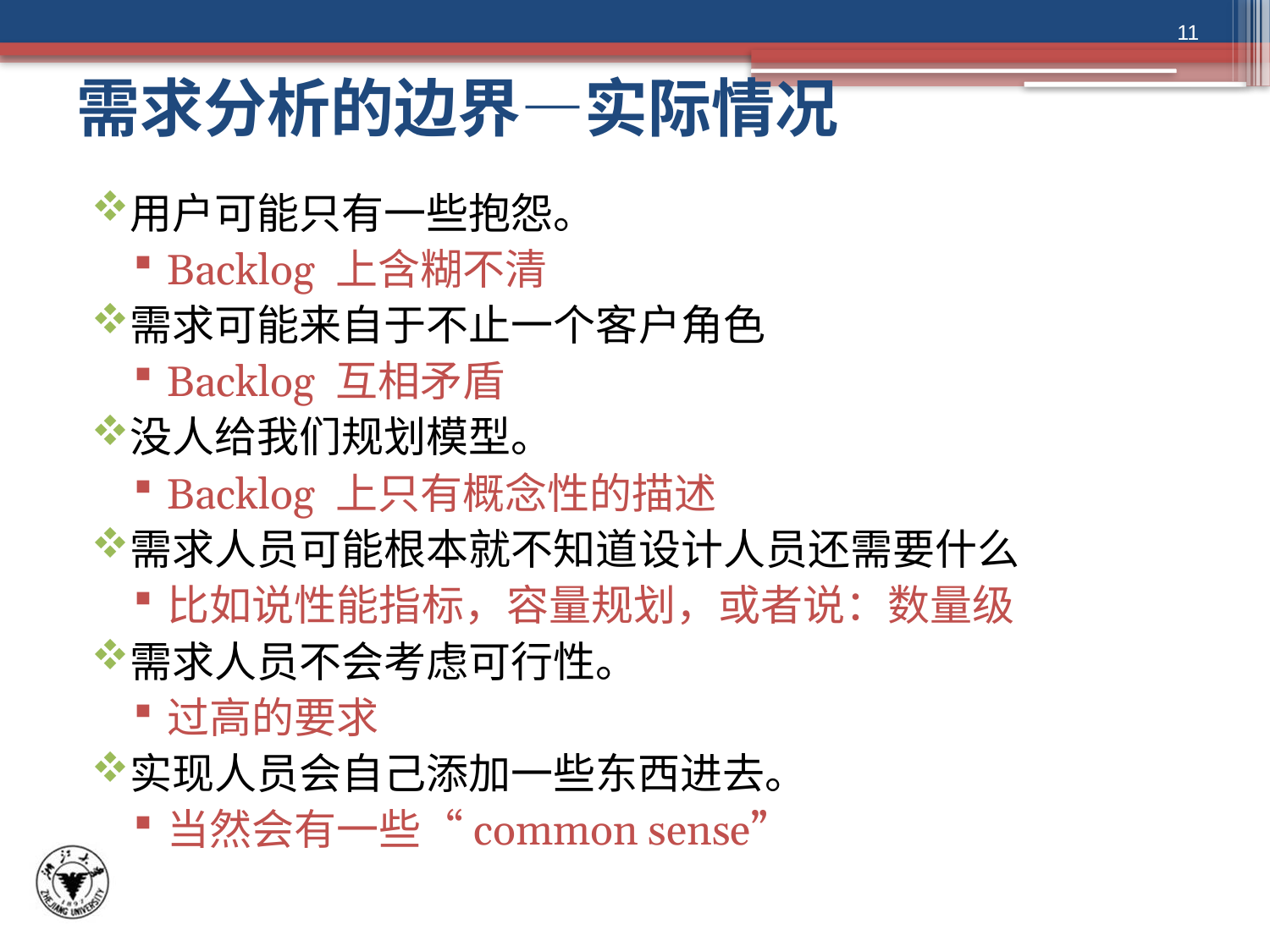

11
# 需求分析的边界—实际情况
用户可能只有一些抱怨。
Backlog 上含糊不清
需求可能来自于不止一个客户角色
Backlog 互相矛盾
没人给我们规划模型。
Backlog 上只有概念性的描述
需求人员可能根本就不知道设计人员还需要什么
比如说性能指标，容量规划，或者说：数量级
需求人员不会考虑可行性。
过高的要求
实现人员会自己添加一些东西进去。
当然会有一些“common sense”